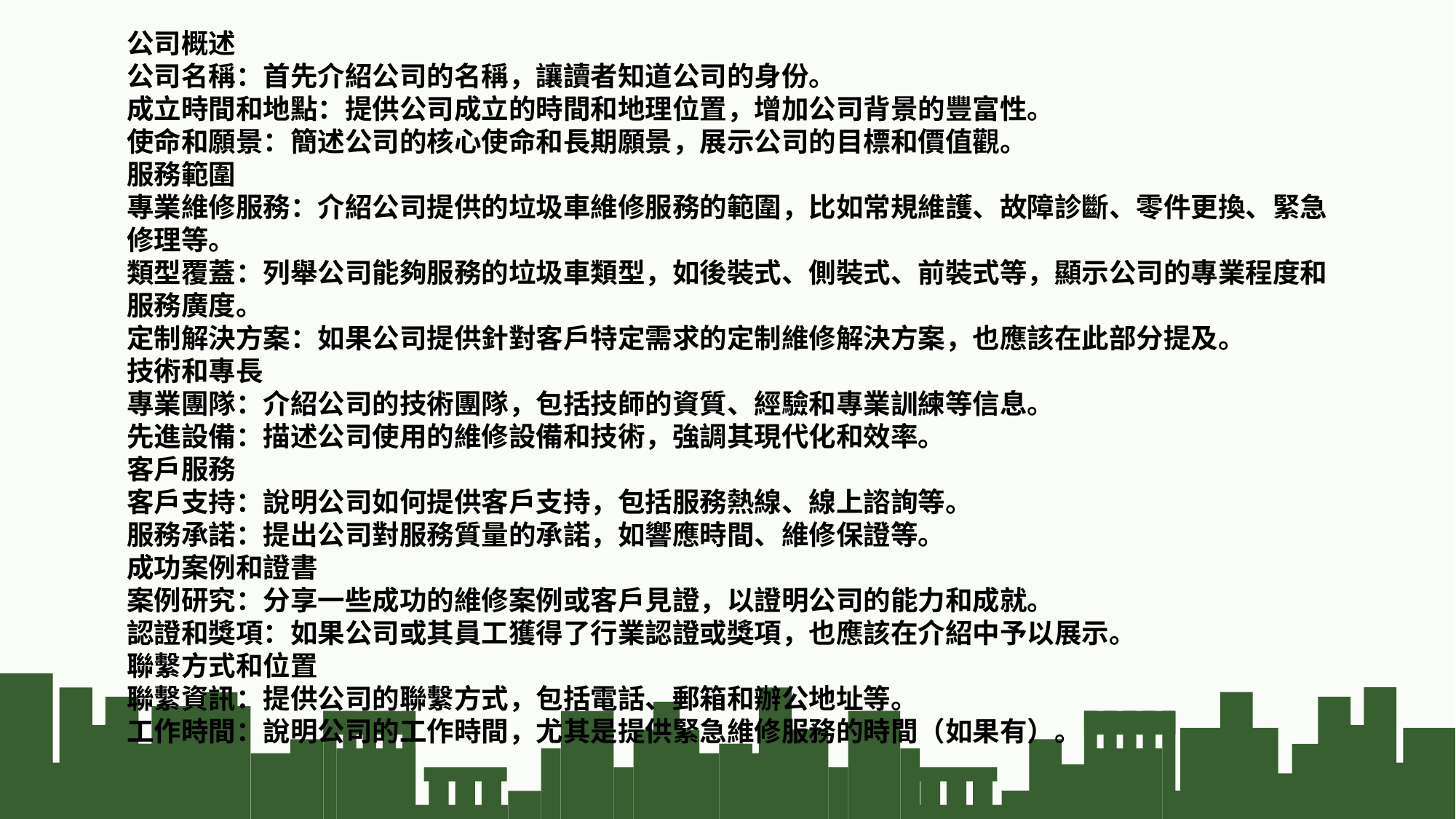

# 公司概述
公司名稱：首先介紹公司的名稱，讓讀者知道公司的身份。
成立時間和地點：提供公司成立的時間和地理位置，增加公司背景的豐富性。
使命和願景：簡述公司的核心使命和長期願景，展示公司的目標和價值觀。
服務範圍
專業維修服務：介紹公司提供的垃圾車維修服務的範圍，比如常規維護、故障診斷、零件更換、緊急修理等。
類型覆蓋：列舉公司能夠服務的垃圾車類型，如後裝式、側裝式、前裝式等，顯示公司的專業程度和服務廣度。
定制解決方案：如果公司提供針對客戶特定需求的定制維修解決方案，也應該在此部分提及。
技術和專長
專業團隊：介紹公司的技術團隊，包括技師的資質、經驗和專業訓練等信息。
先進設備：描述公司使用的維修設備和技術，強調其現代化和效率。
客戶服務
客戶支持：說明公司如何提供客戶支持，包括服務熱線、線上諮詢等。
服務承諾：提出公司對服務質量的承諾，如響應時間、維修保證等。
成功案例和證書
案例研究：分享一些成功的維修案例或客戶見證，以證明公司的能力和成就。
認證和獎項：如果公司或其員工獲得了行業認證或獎項，也應該在介紹中予以展示。
聯繫方式和位置
聯繫資訊：提供公司的聯繫方式，包括電話、郵箱和辦公地址等。
工作時間：說明公司的工作時間，尤其是提供緊急維修服務的時間（如果有）。